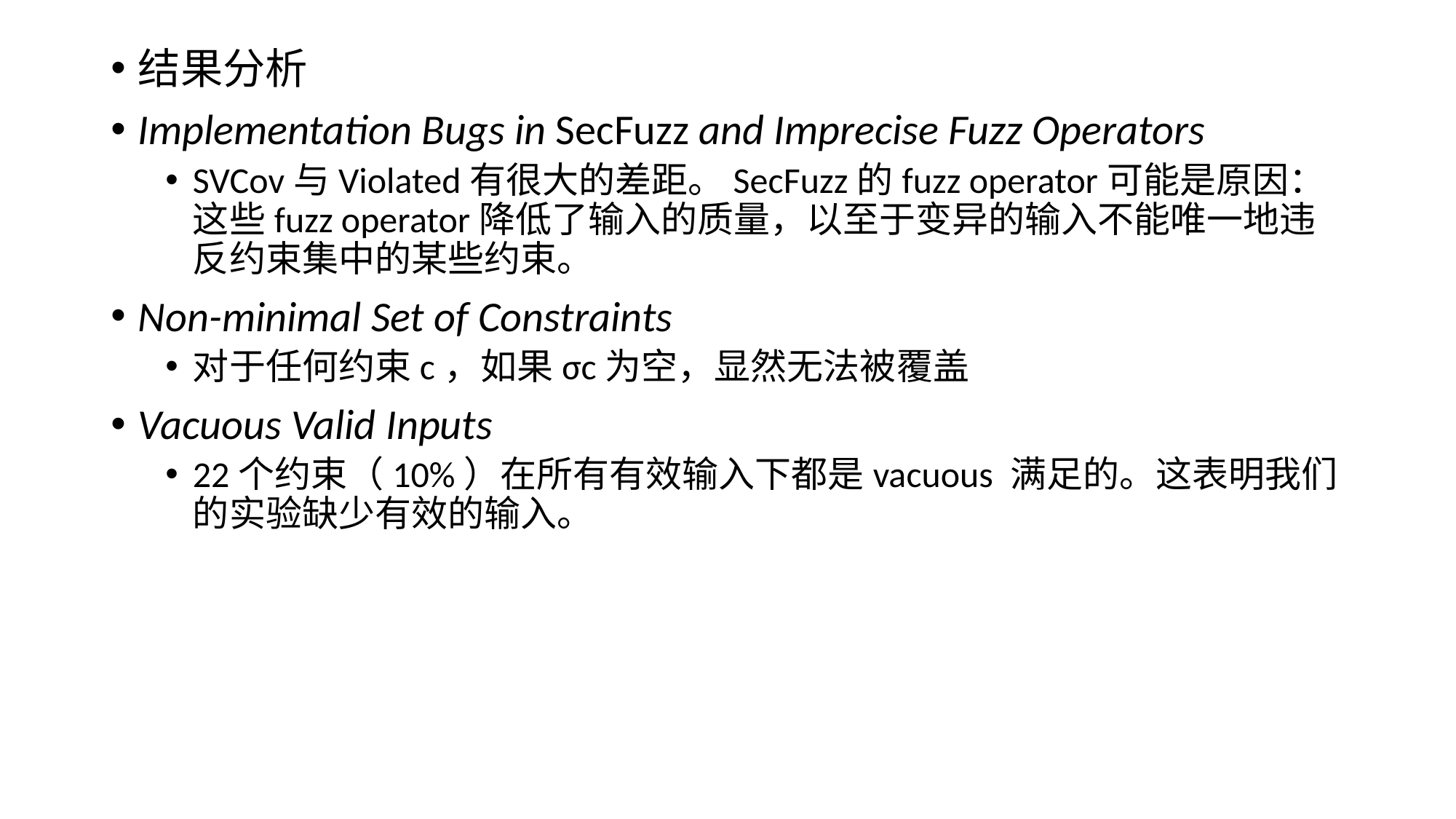

结果分析
Implementation Bugs in SecFuzz and Imprecise Fuzz Operators
SVCov与Violated有很大的差距。SecFuzz的fuzz operator可能是原因：这些fuzz operator降低了输入的质量，以至于变异的输入不能唯一地违反约束集中的某些约束。
Non-minimal Set of Constraints
对于任何约束c，如果σc为空，显然无法被覆盖
Vacuous Valid Inputs
22个约束（10%）在所有有效输入下都是vacuous 满足的。这表明我们的实验缺少有效的输入。